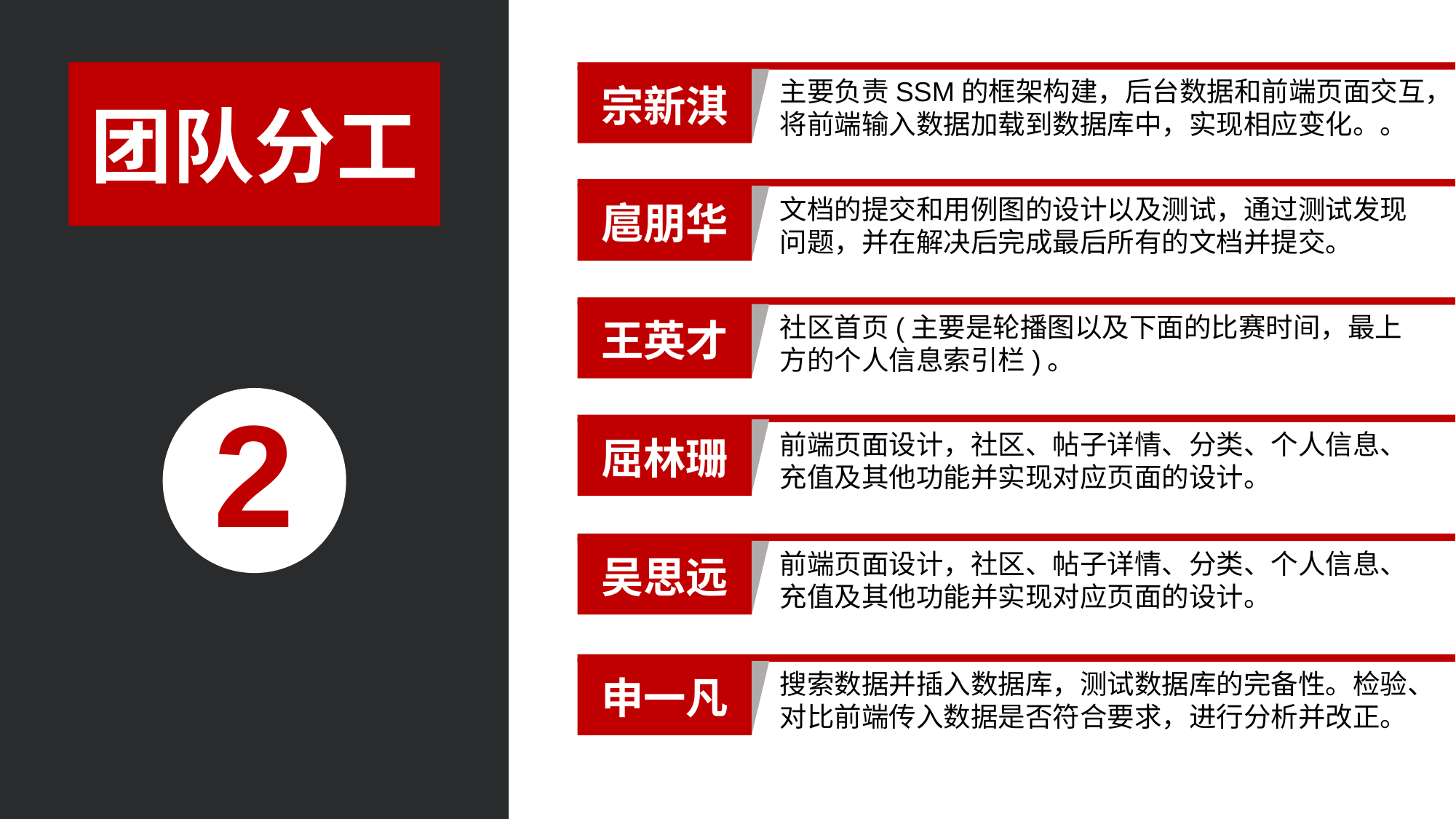

团队分工

宗新淇
主要负责SSM的框架构建，后台数据和前端页面交互，将前端输入数据加载到数据库中，实现相应变化。。

扈朋华
文档的提交和用例图的设计以及测试，通过测试发现问题，并在解决后完成最后所有的文档并提交。

王英才
社区首页(主要是轮播图以及下面的比赛时间，最上方的个人信息索引栏)。

2

屈林珊
前端页面设计，社区、帖子详情、分类、个人信息、充值及其他功能并实现对应页面的设计。

吴思远
前端页面设计，社区、帖子详情、分类、个人信息、充值及其他功能并实现对应页面的设计。

申一凡
搜索数据并插入数据库，测试数据库的完备性。检验、对比前端传入数据是否符合要求，进行分析并改正。